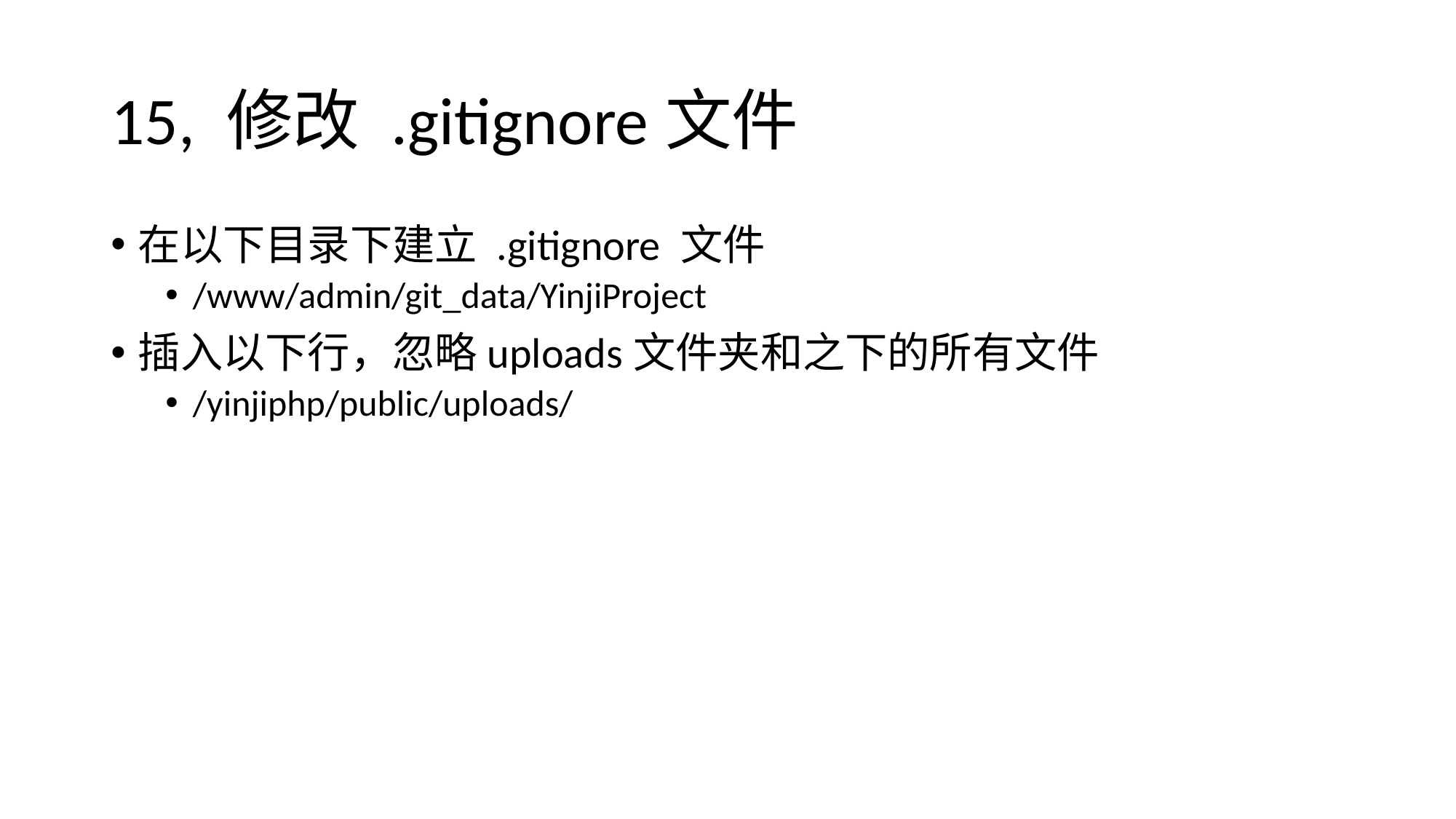

# 15, 修改 .gitignore文件
在以下目录下建立 .gitignore 文件
/www/admin/git_data/YinjiProject
插入以下行，忽略uploads文件夹和之下的所有文件
/yinjiphp/public/uploads/